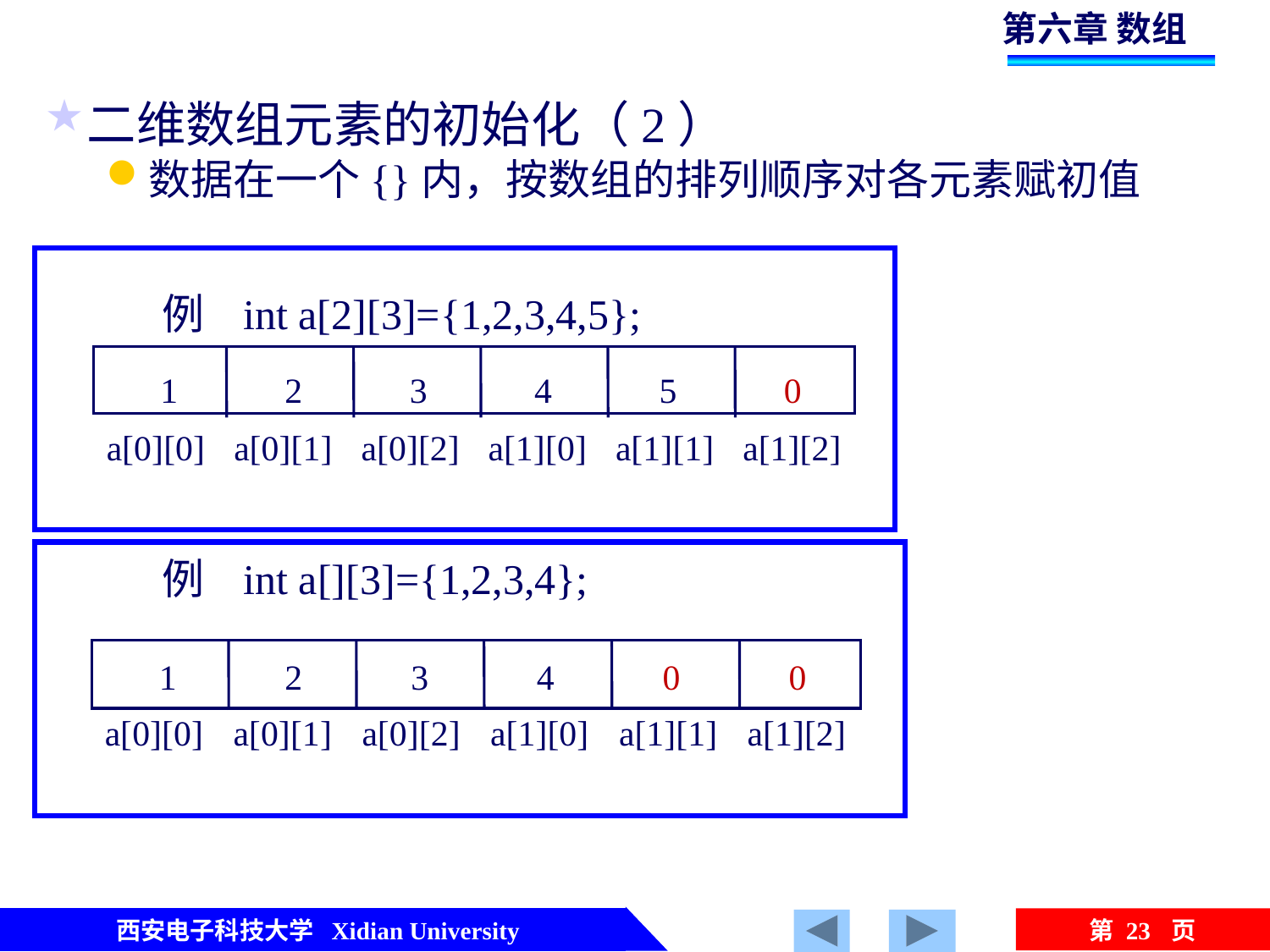

第六章 数组

二维数组元素的初始化（2）
数据在一个{}内，按数组的排列顺序对各元素赋初值

           例   int a[2][3]={1,2,3,4,5};

1
2
3
4
5
0
a[0][0]
a[0][1]
a[0][2]
a[1][0]
a[1][1]
a[1][2]
           例   int a[][3]={1,2,3,4};

1
2
3
4
0
0
a[0][0]
a[0][1]
a[0][2]
a[1][0]
a[1][1]
a[1][2]